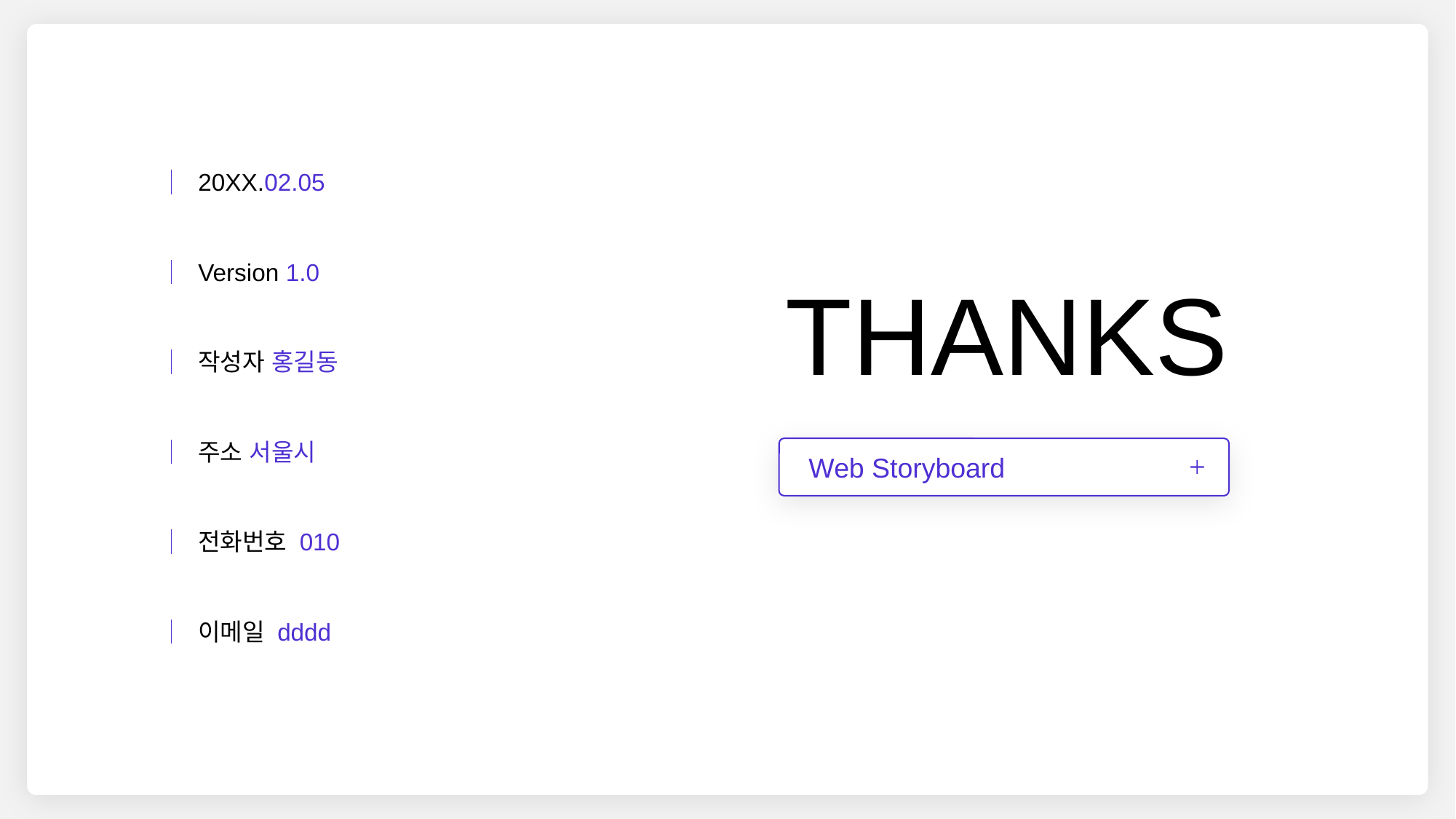

20XX.02.05
Version 1.0
작성자 홍길동
주소 서울시
전화번호 010
이메일 dddd
THANKS

Web Storyboard